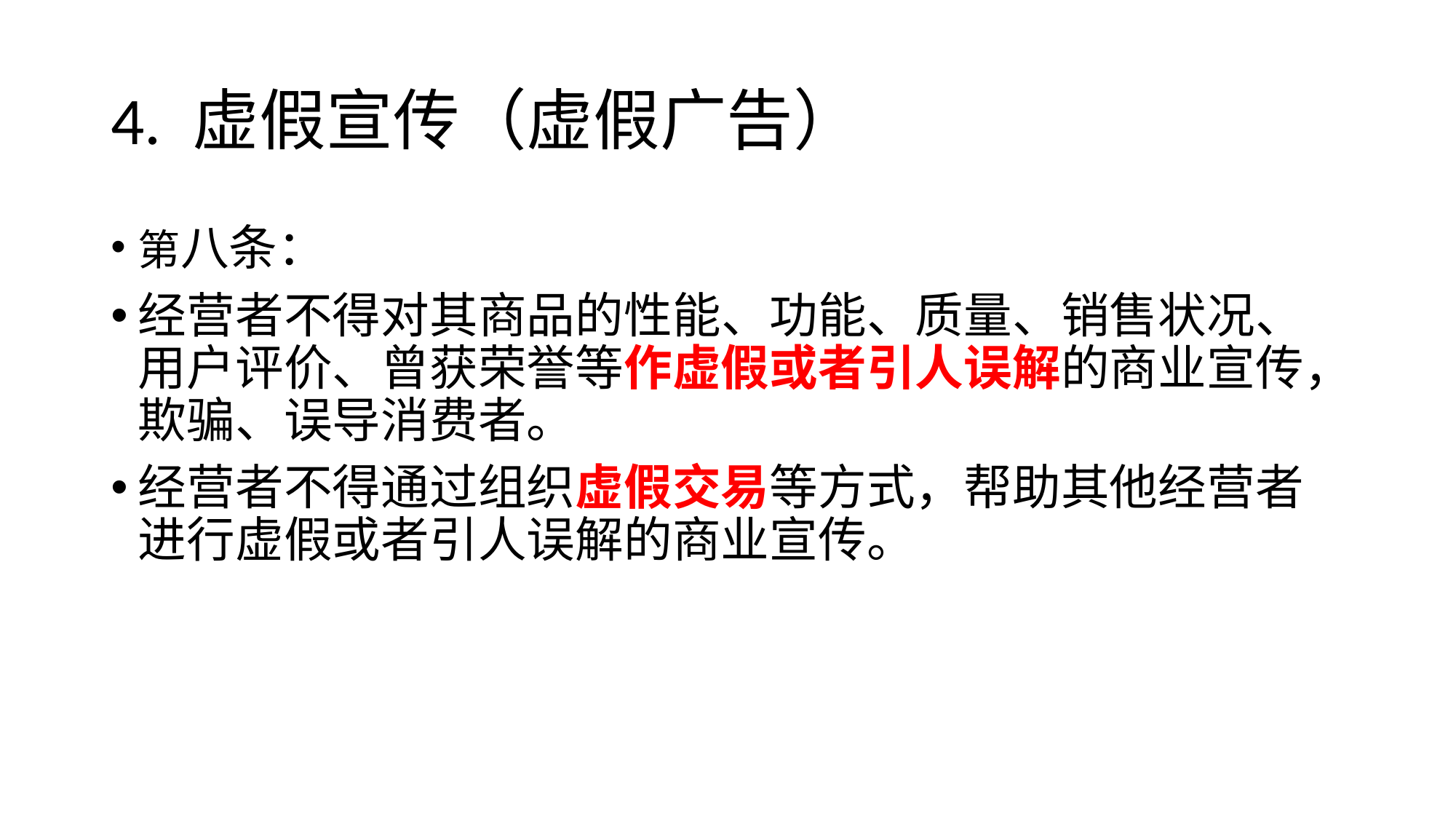

# 4. 虚假宣传（虚假广告）
第八条：
经营者不得对其商品的性能、功能、质量、销售状况、用户评价、曾获荣誉等作虚假或者引人误解的商业宣传，欺骗、误导消费者。
经营者不得通过组织虚假交易等方式，帮助其他经营者进行虚假或者引人误解的商业宣传。